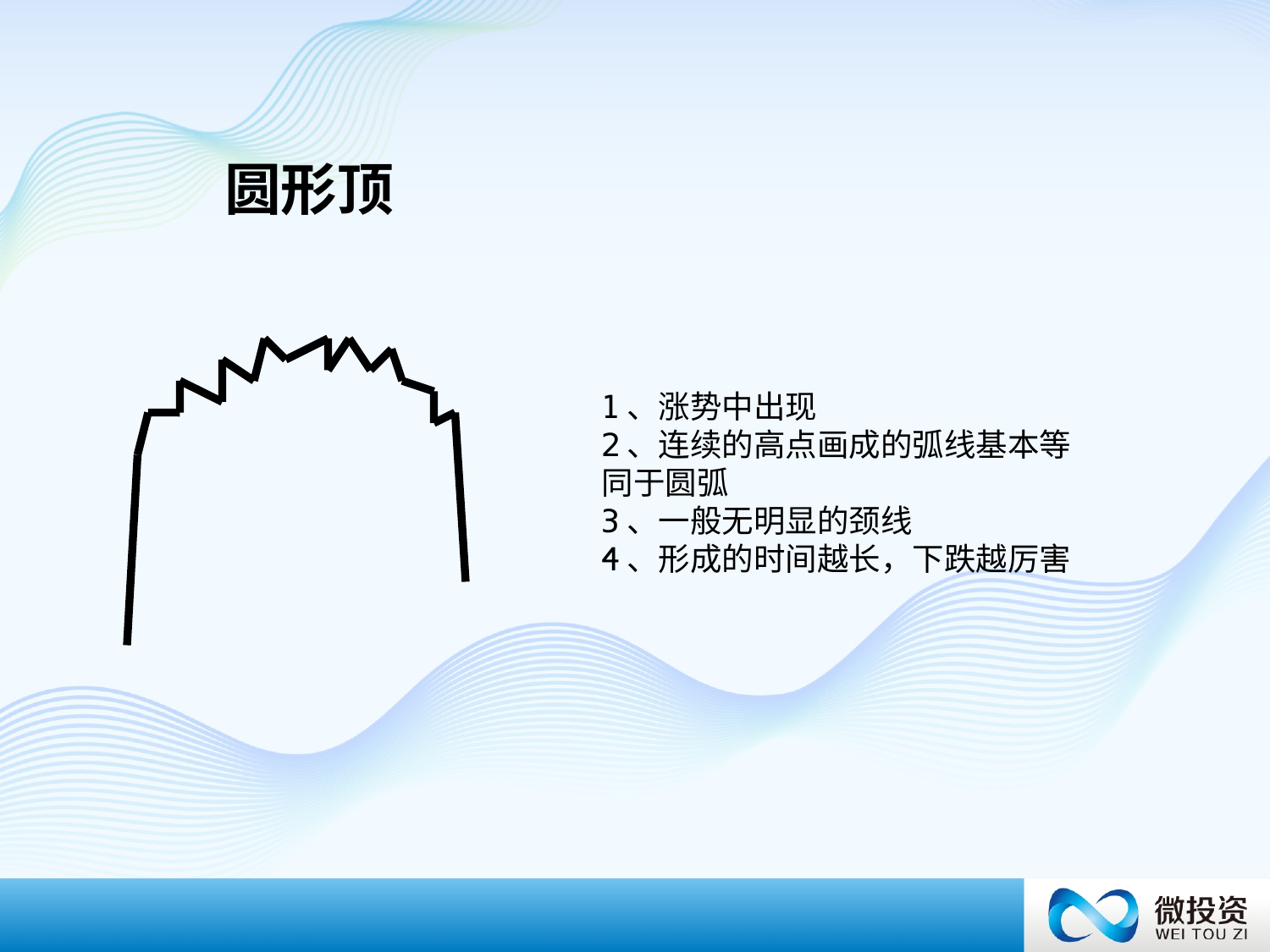

圆形顶

1、涨势中出现
2、连续的高点画成的弧线基本等
同于圆弧
3、一般无明显的颈线
4、形成的时间越长，下跌越厉害